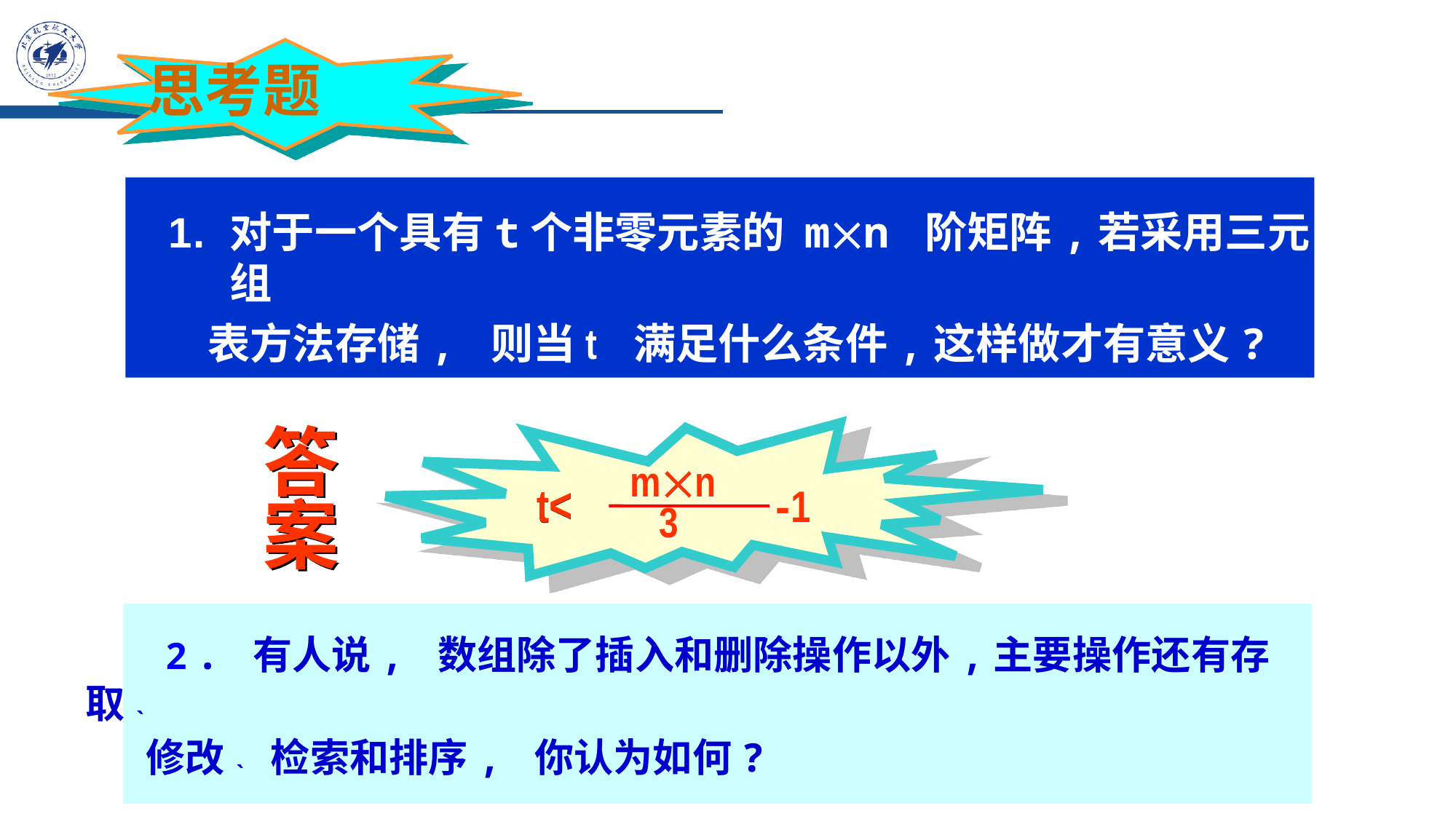

思考题

对于一个具有t个非零元素的 m×n 阶矩阵,若采用三元组
   表方法存储, 则当t 满足什么条件,这样做才有意义?

答
案
m×n
   3
t<
-1

   2 . 有人说, 数组除了插入和删除操作以外,主要操作还有存取`
          修改` 检索和排序, 你认为如何?